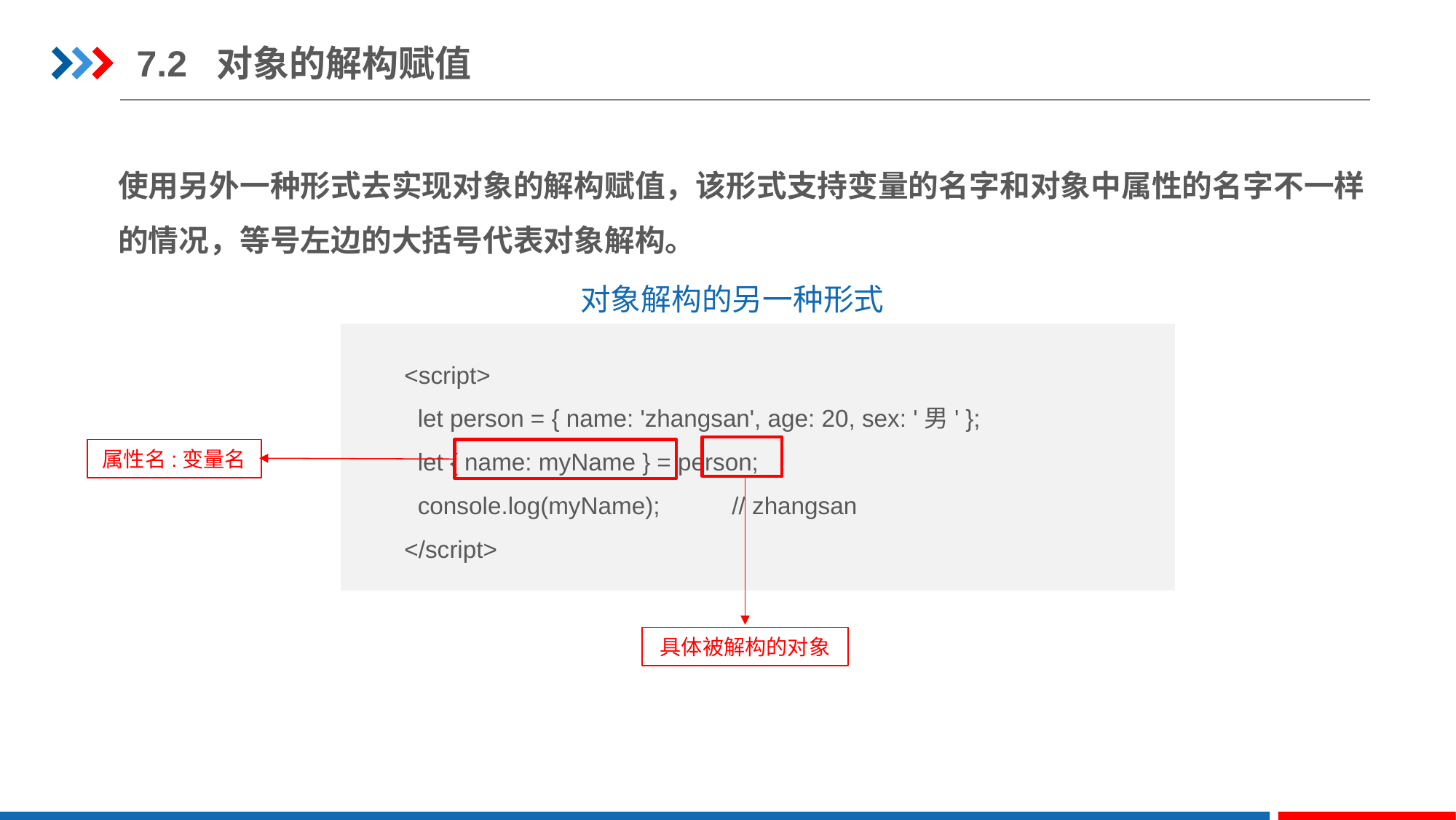

7.2  对象的解构赋值
使用另外一种形式去实现对象的解构赋值，该形式支持变量的名字和对象中属性的名字不一样的情况，等号左边的大括号代表对象解构。
对象解构的另一种形式

<script>
  let person = { name: 'zhangsan', age: 20, sex: '男' };
  let { name: myName } = person;
  console.log(myName);	// zhangsan
</script>

属性名:变量名

具体被解构的对象